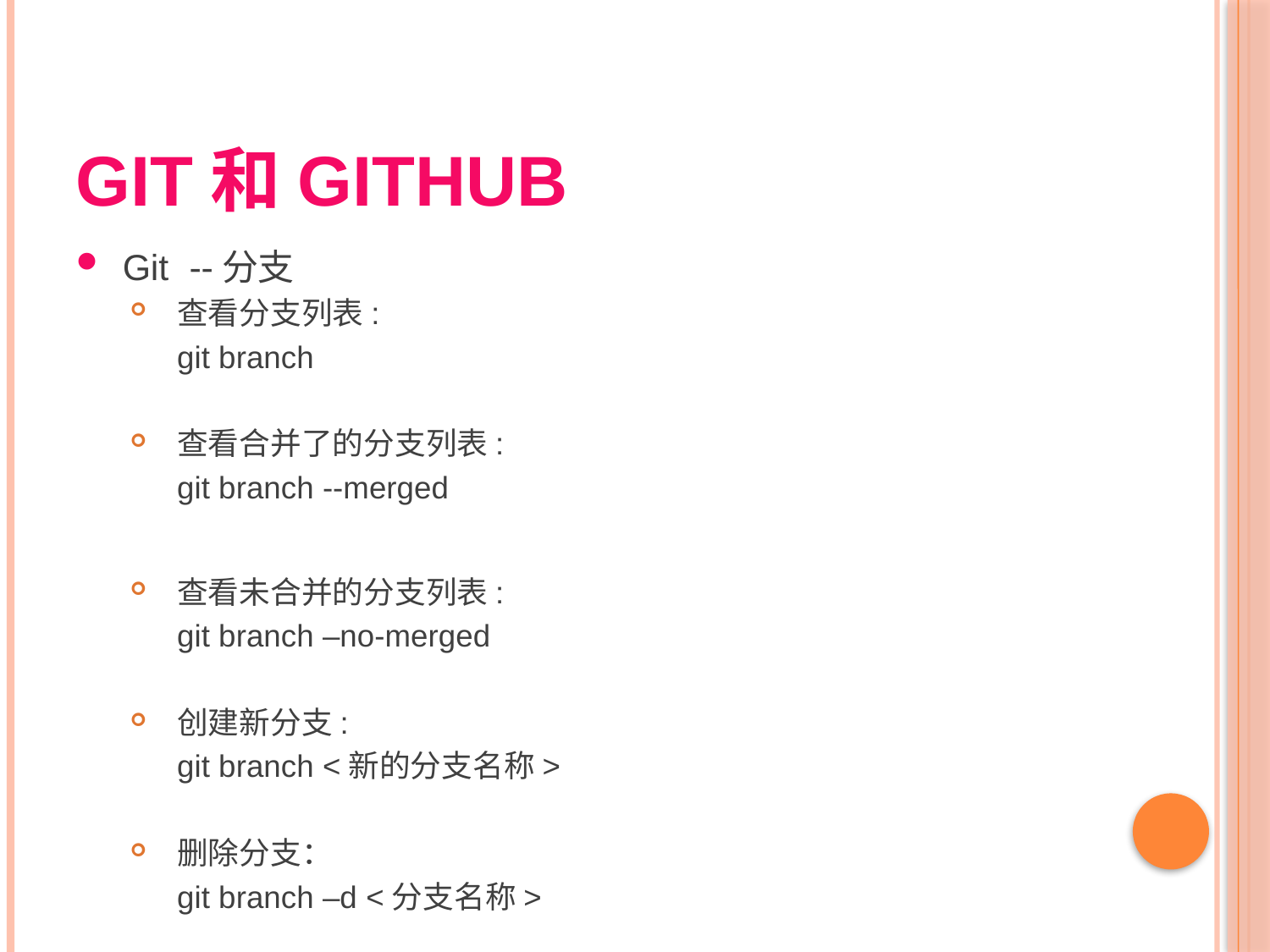

# git和github
Git  --分支
查看分支列表:
	git branch

查看合并了的分支列表:
	git branch --merged

查看未合并的分支列表:
	git branch –no-merged

创建新分支:
	git branch <新的分支名称>

删除分支：
	git branch –d <分支名称>